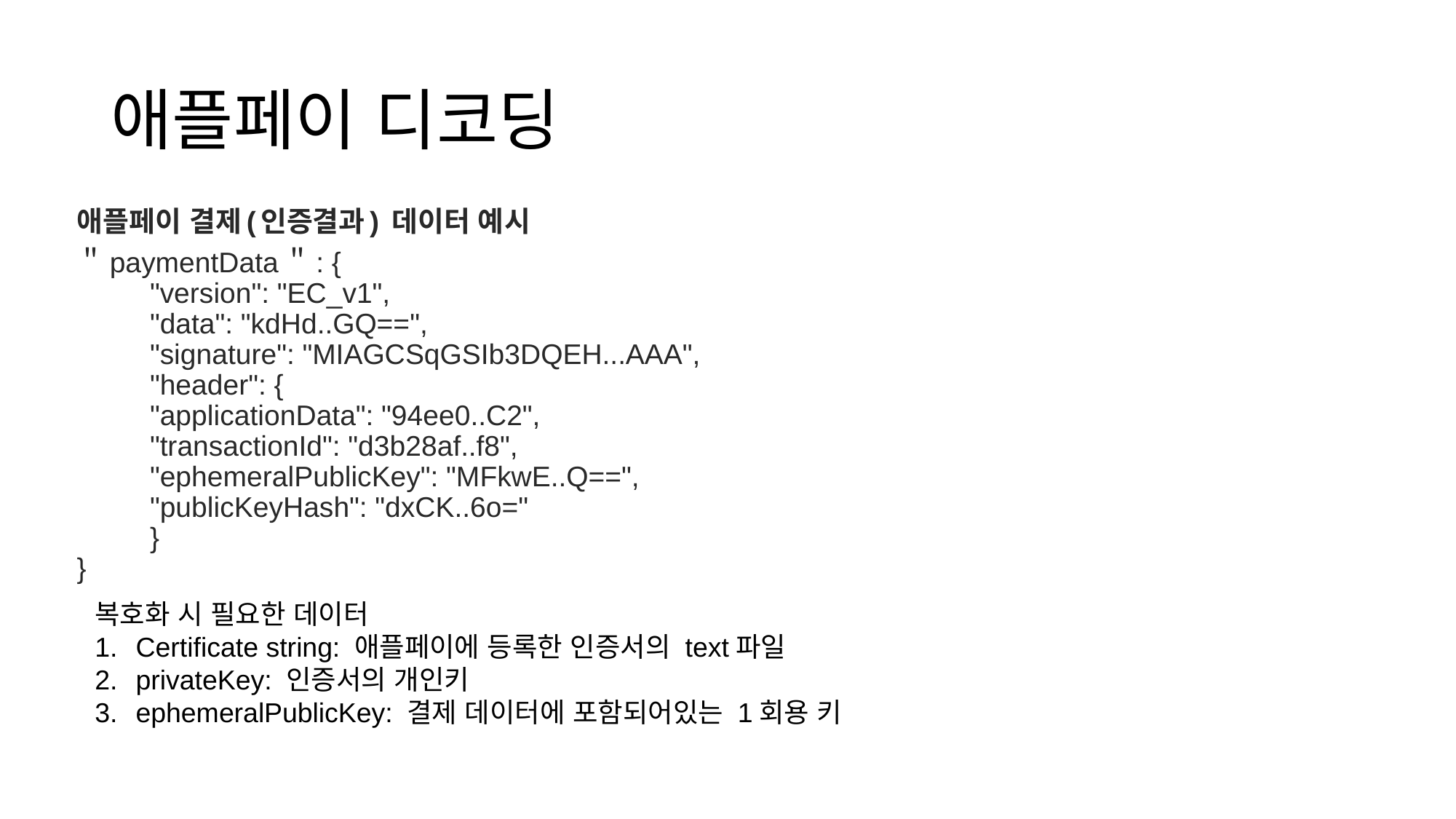

# 애플페이 디코딩
애플페이 결제(인증결과) 데이터 예시
＂paymentData＂: {
	"version": "EC_v1",
	"data": "kdHd..GQ==",
	"signature": "MIAGCSqGSIb3DQEH...AAA",
	"header": {
		"applicationData": "94ee0..C2",
		"transactionId": "d3b28af..f8",
		"ephemeralPublicKey": "MFkwE..Q==",
		"publicKeyHash": "dxCK..6o="
	}
}
복호화 시 필요한 데이터
Certificate string: 애플페이에 등록한 인증서의 text파일
privateKey: 인증서의 개인키
ephemeralPublicKey: 결제 데이터에 포함되어있는 1회용 키